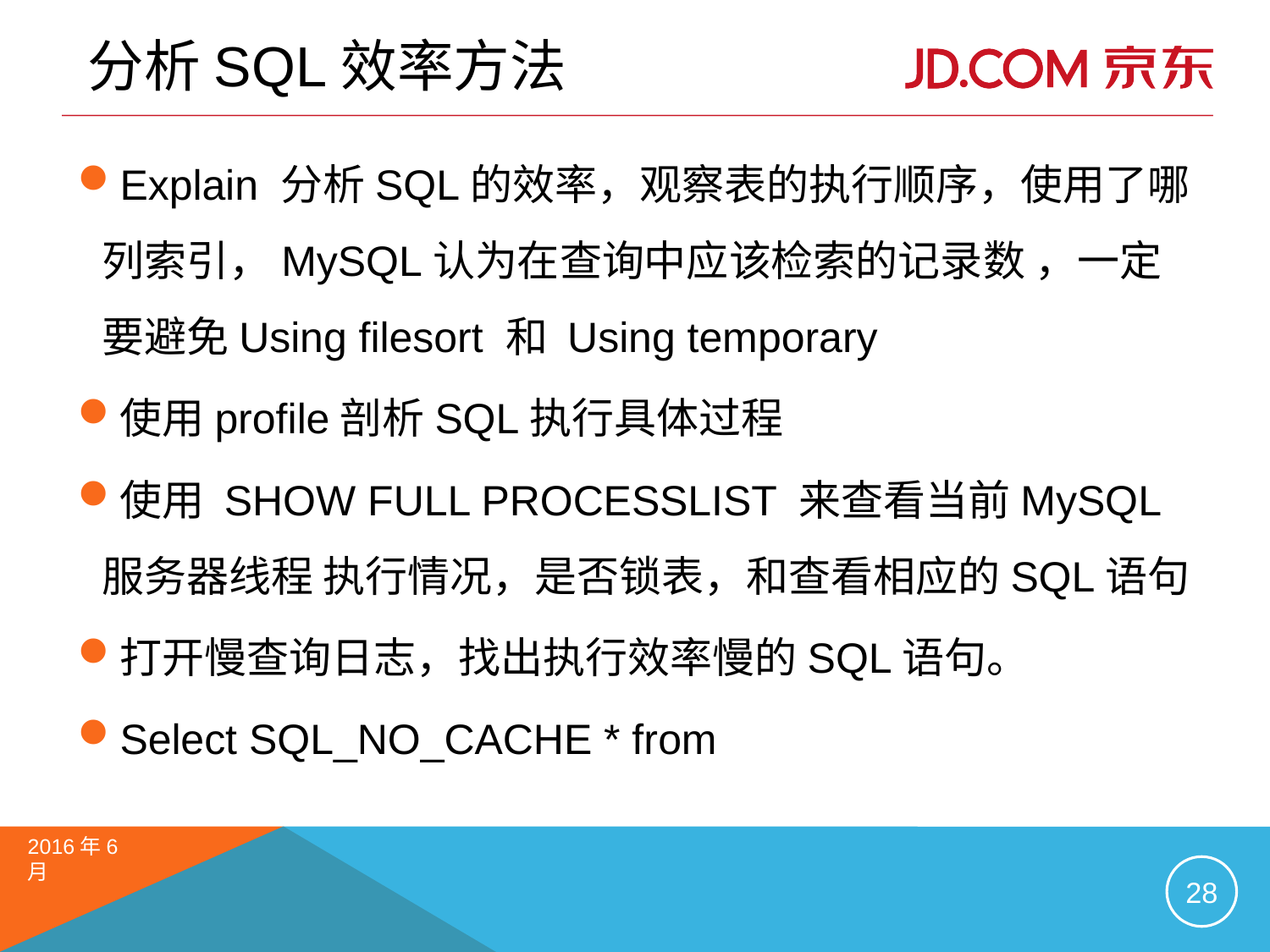

# 分析SQL效率方法
Explain 分析SQL的效率，观察表的执行顺序，使用了哪列索引，MySQL认为在查询中应该检索的记录数 ，一定要避免Using filesort 和 Using temporary
使用profile剖析SQL执行具体过程
使用 SHOW FULL PROCESSLIST 来查看当前MySQL服务器线程 执行情况，是否锁表，和查看相应的SQL语句
打开慢查询日志，找出执行效率慢的SQL语句。
Select SQL_NO_CACHE * from

2016年6月
28